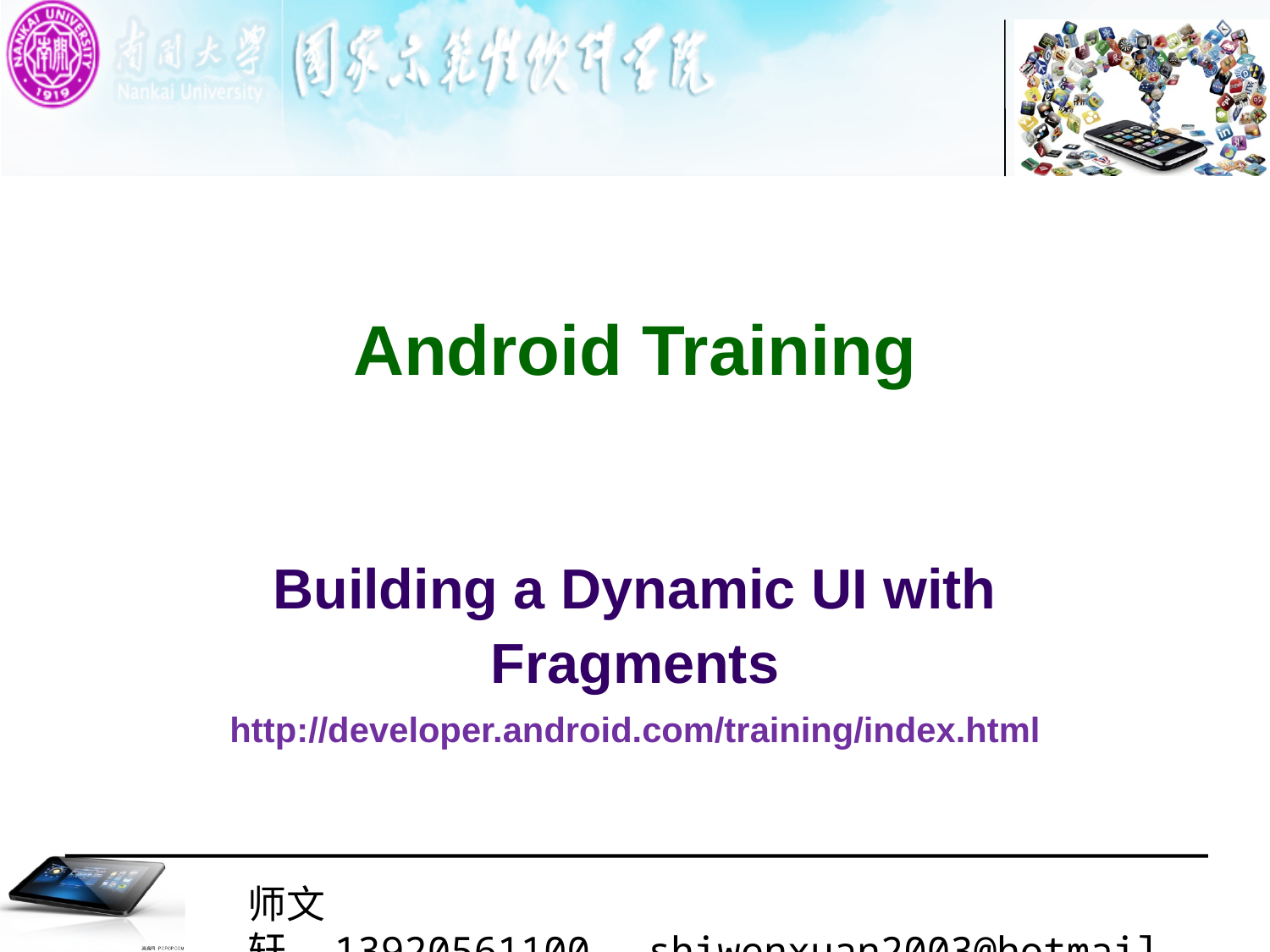

# Android Training
Building a Dynamic UI with Fragments
http://developer.android.com/training/index.html
师文轩，13920561100，shiwenxuan2003@hotmail.com